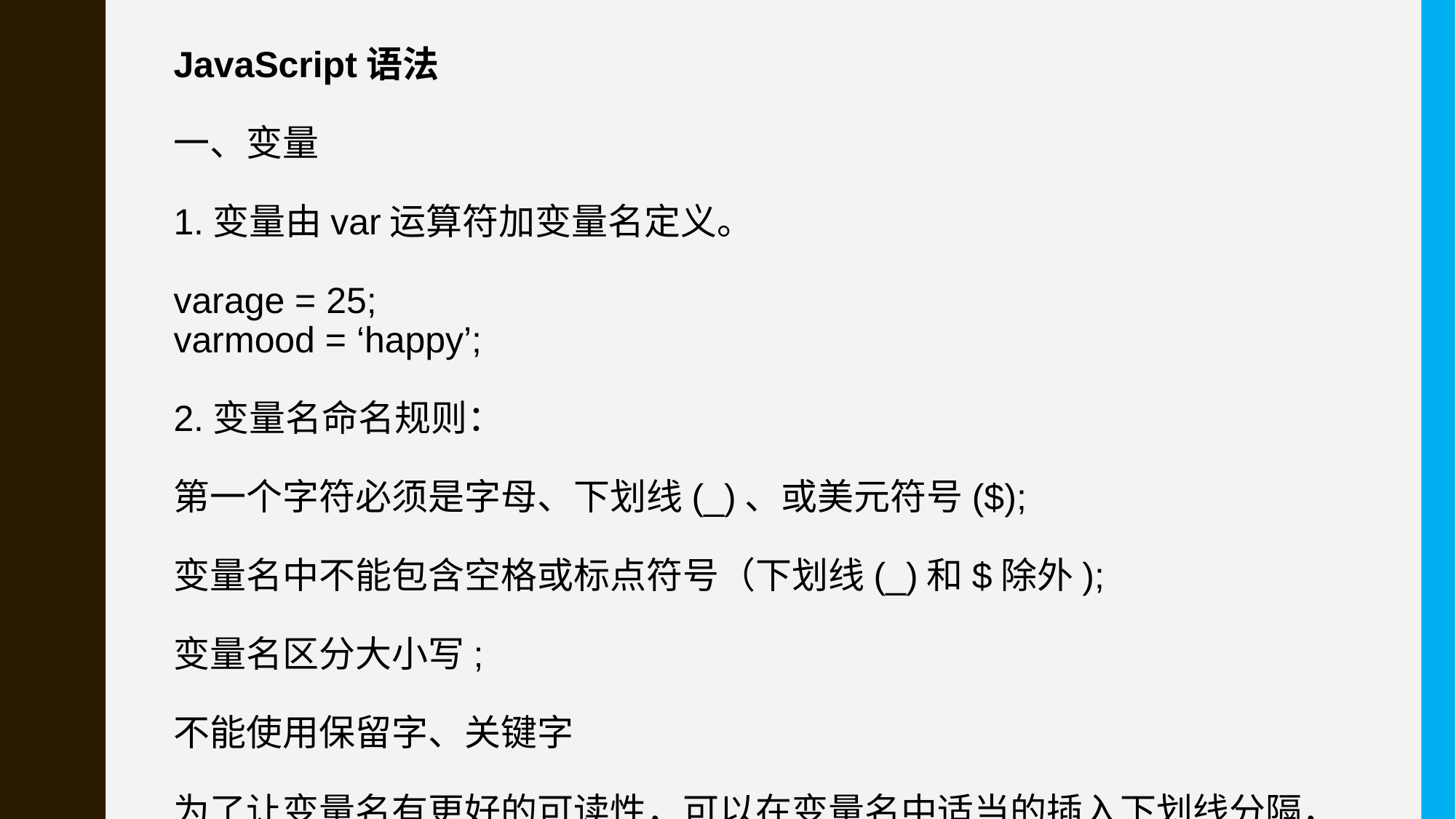

JavaScript语法

一、变量

1.变量由var运算符加变量名定义。

varage = 25;
varmood = ‘happy’;

2.变量名命名规则：

第一个字符必须是字母、下划线(_)、或美元符号($);

变量名中不能包含空格或标点符号（下划线(_)和$除外);

变量名区分大小写;

不能使用保留字、关键字

为了让变量名有更好的可读性，可以在变量名中适当的插入下划线分隔，
如：varmy_mood= ‘happy’;